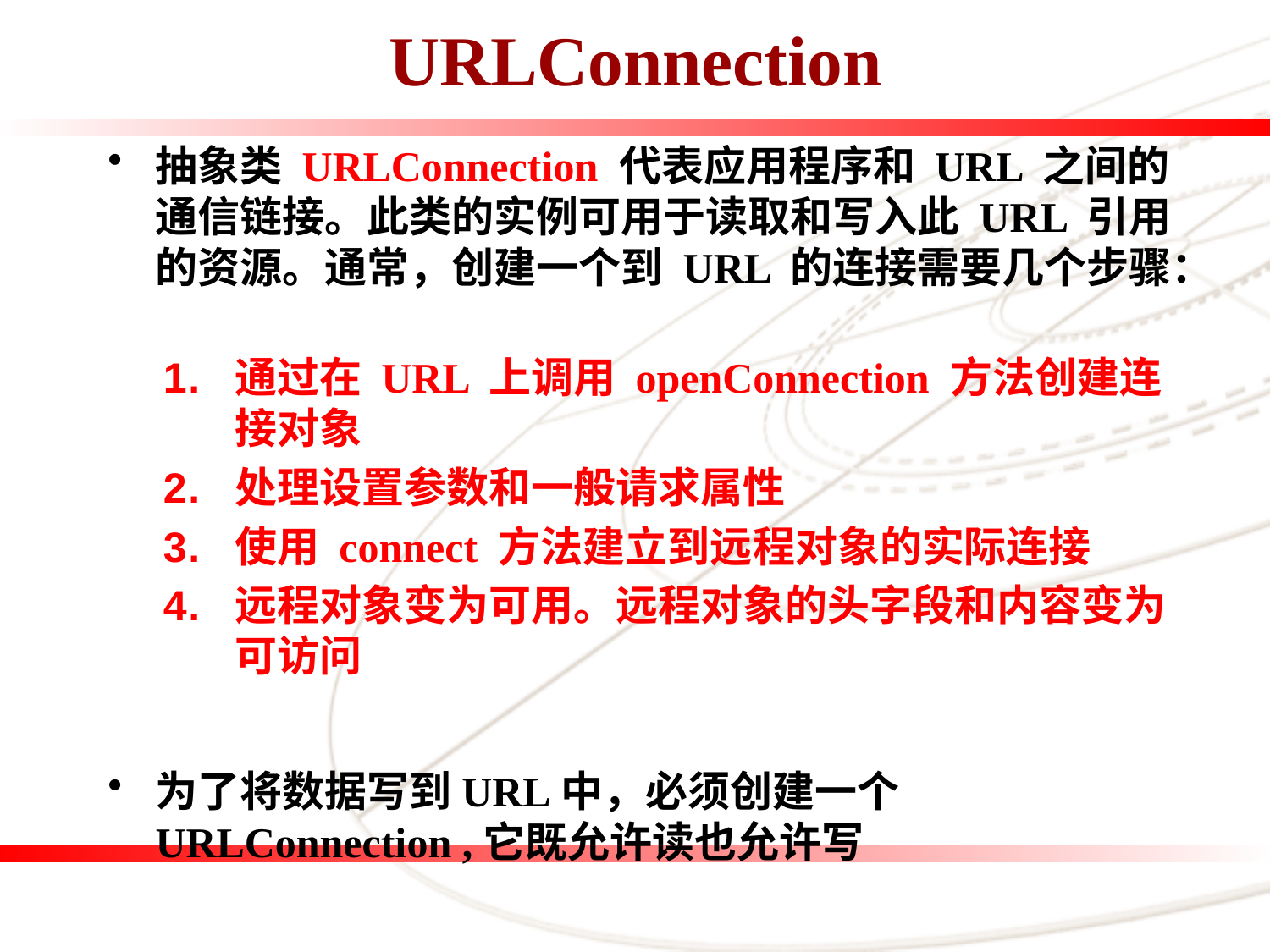

# URLConnection
抽象类 URLConnection 代表应用程序和 URL 之间的通信链接。此类的实例可用于读取和写入此 URL 引用的资源。通常，创建一个到 URL 的连接需要几个步骤：
通过在 URL 上调用 openConnection 方法创建连接对象
处理设置参数和一般请求属性
使用 connect 方法建立到远程对象的实际连接
远程对象变为可用。远程对象的头字段和内容变为可访问

为了将数据写到URL中，必须创建一个URLConnection ,它既允许读也允许写